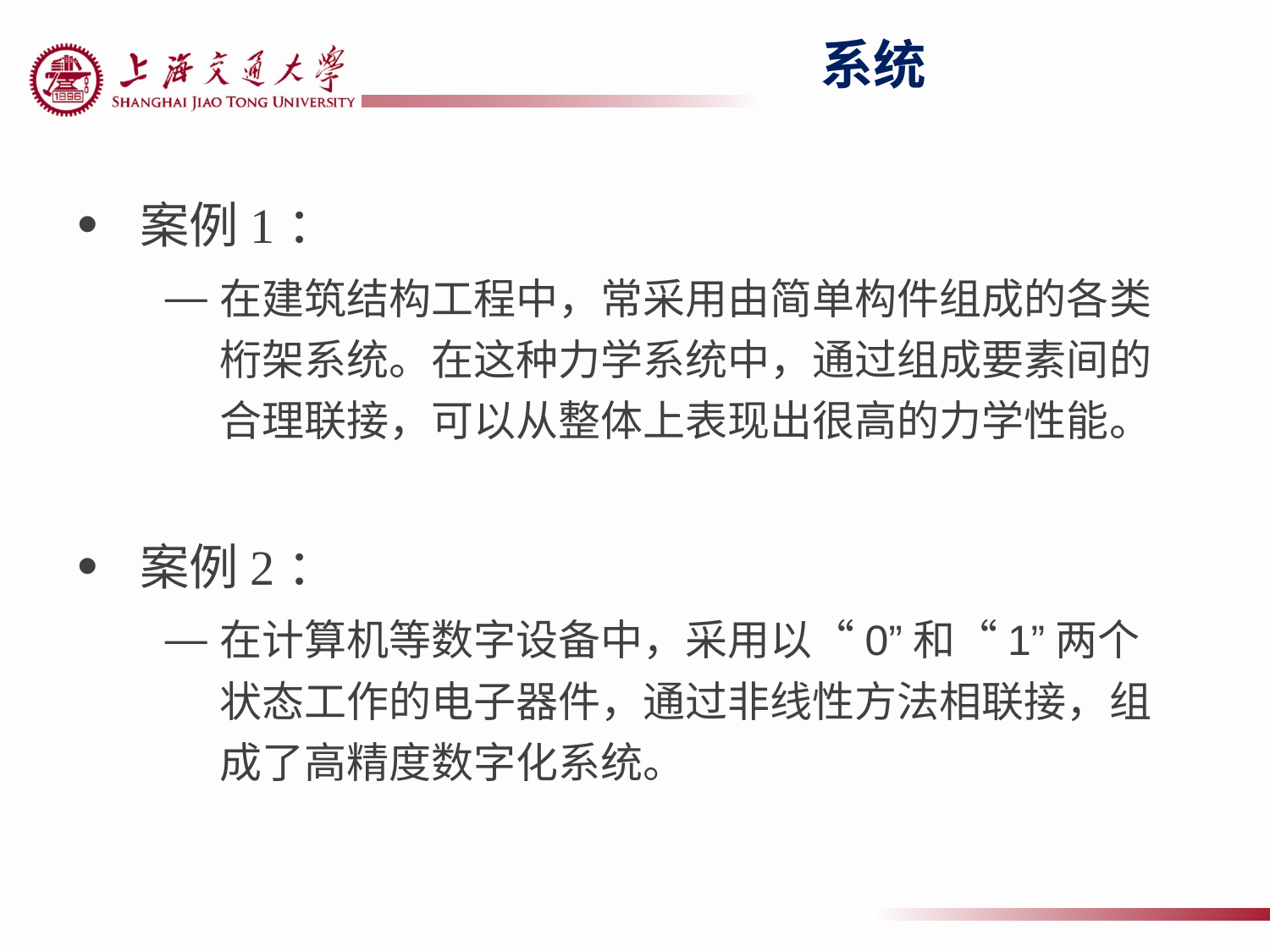

# 系统
案例1：
在建筑结构工程中，常采用由简单构件组成的各类桁架系统。在这种力学系统中，通过组成要素间的合理联接，可以从整体上表现出很高的力学性能。

案例2：
在计算机等数字设备中，采用以“0”和“1”两个状态工作的电子器件，通过非线性方法相联接，组成了高精度数字化系统。